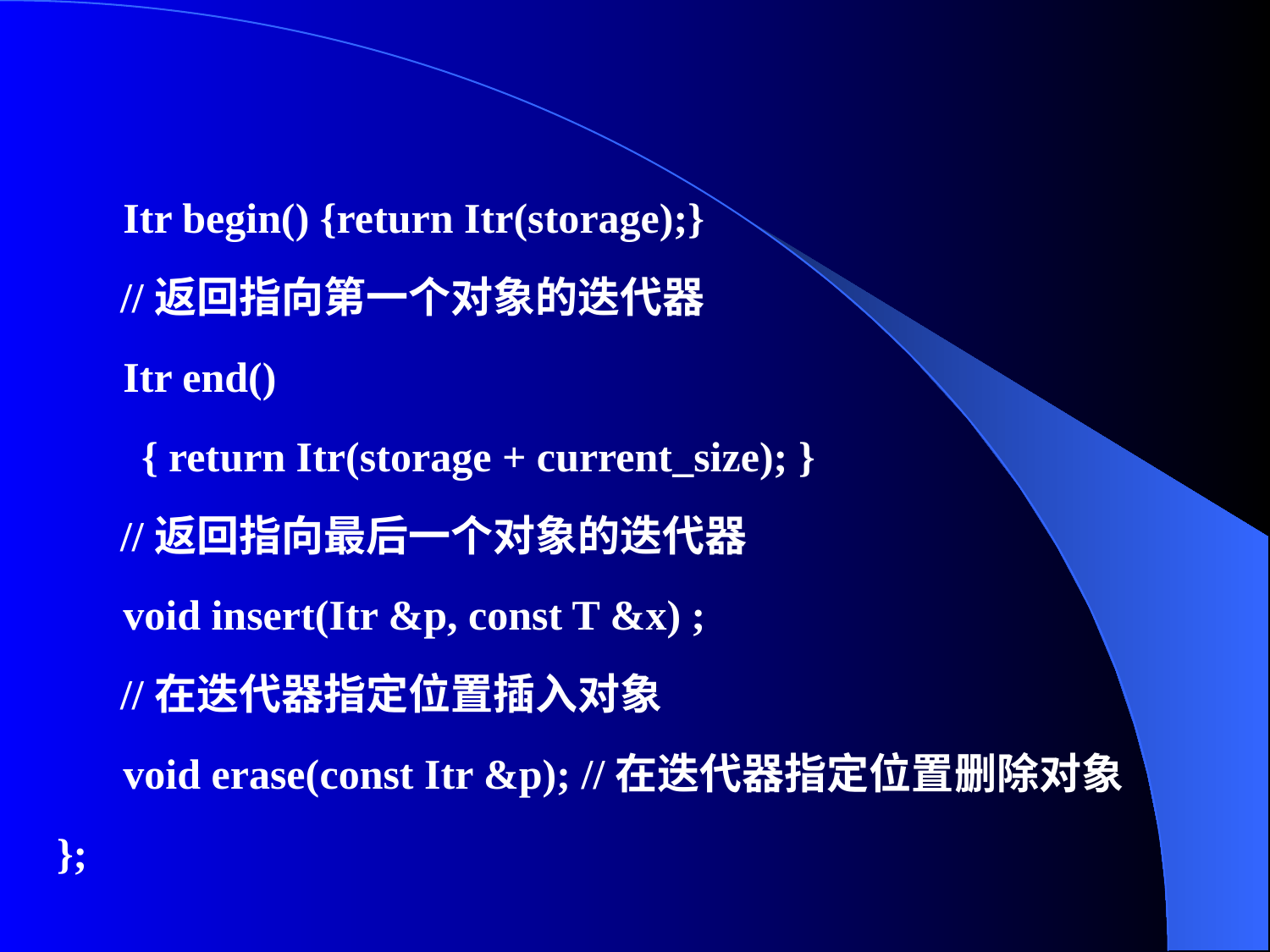

Itr begin() {return Itr(storage);}
      //返回指向第一个对象的迭代器
	Itr end()
        { return Itr(storage + current_size); }
      //返回指向最后一个对象的迭代器
	void insert(Itr &p, const T &x) ;
      //在迭代器指定位置插入对象
	void erase(const Itr &p); //在迭代器指定位置删除对象
};